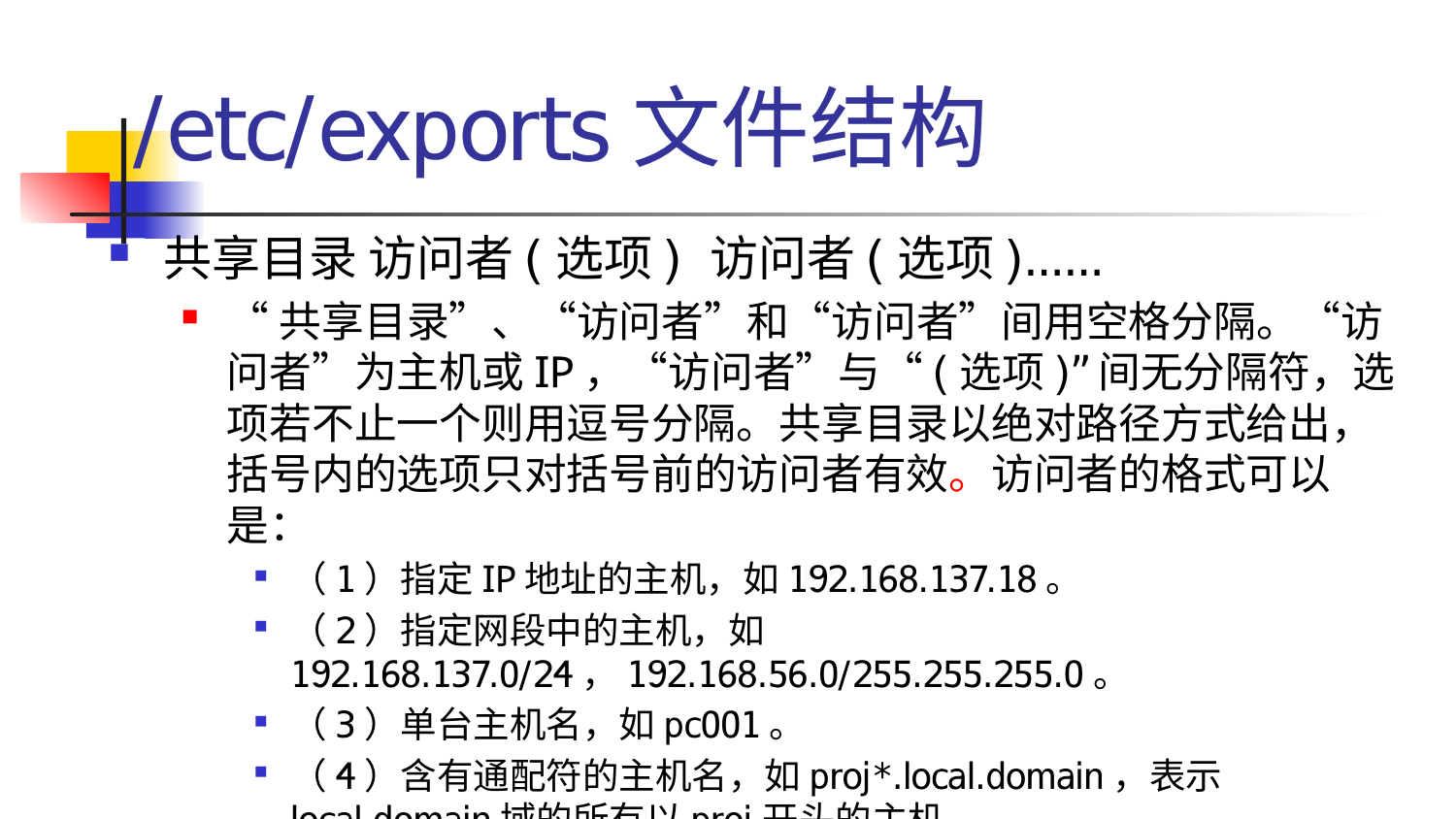

# /etc/exports文件结构
共享目录 访问者(选项) 访问者(选项)……
“共享目录”、“访问者”和“访问者”间用空格分隔。“访问者”为主机或IP，“访问者”与“(选项)”间无分隔符，选项若不止一个则用逗号分隔。共享目录以绝对路径方式给出，括号内的选项只对括号前的访问者有效。访问者的格式可以是：
（1）指定IP地址的主机，如192.168.137.18。
（2）指定网段中的主机，如192.168.137.0/24，192.168.56.0/255.255.255.0。
（3）单台主机名，如pc001。
（4）含有通配符的主机名，如proj*.local.domain，表示local.domain域的所有以proj开头的主机。